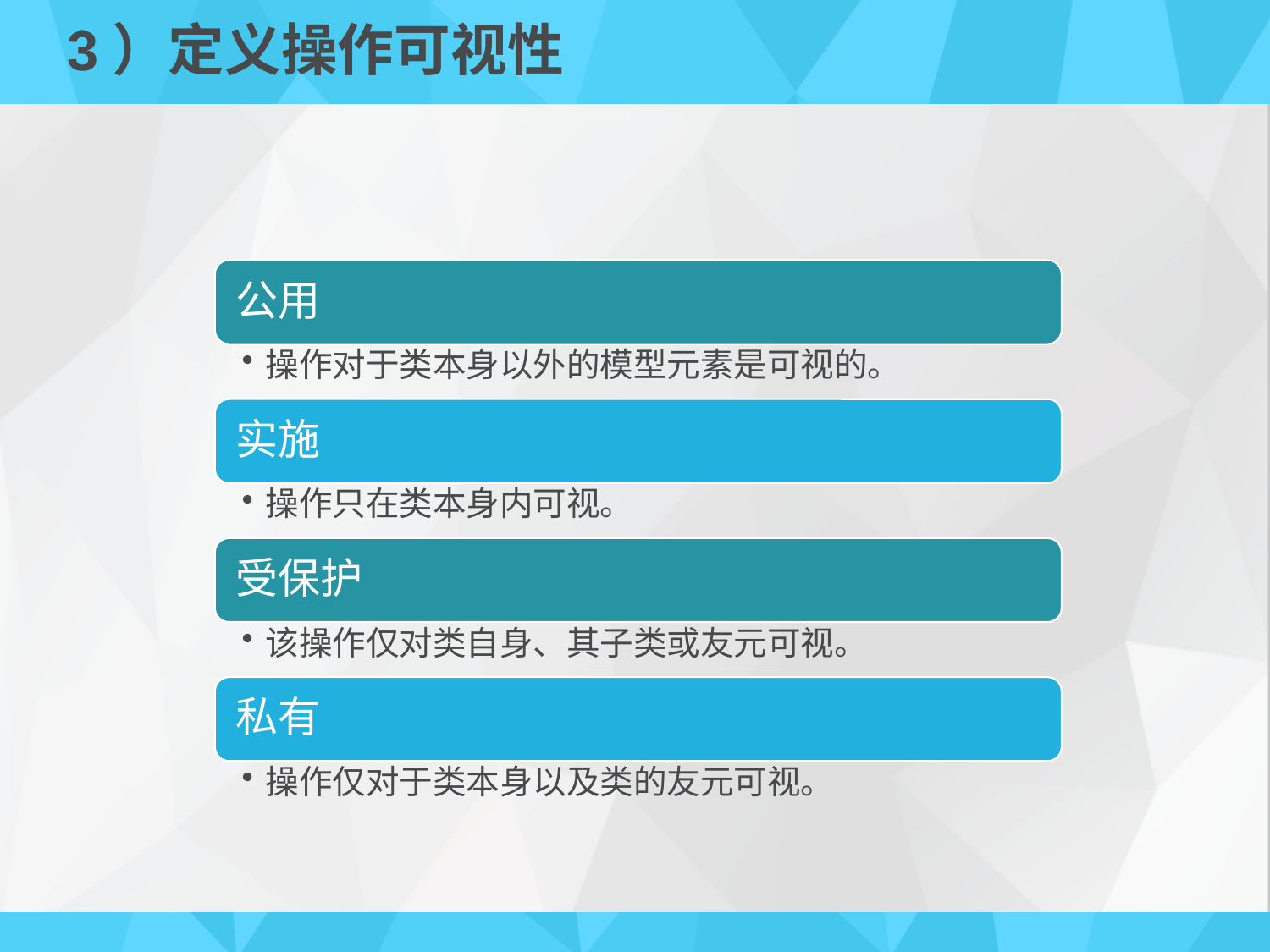

# 3）定义操作可视性
公用
操作对于类本身以外的模型元素是可视的。
实施
操作只在类本身内可视。
受保护
该操作仅对类自身、其子类或友元可视。
私有
操作仅对于类本身以及类的友元可视。